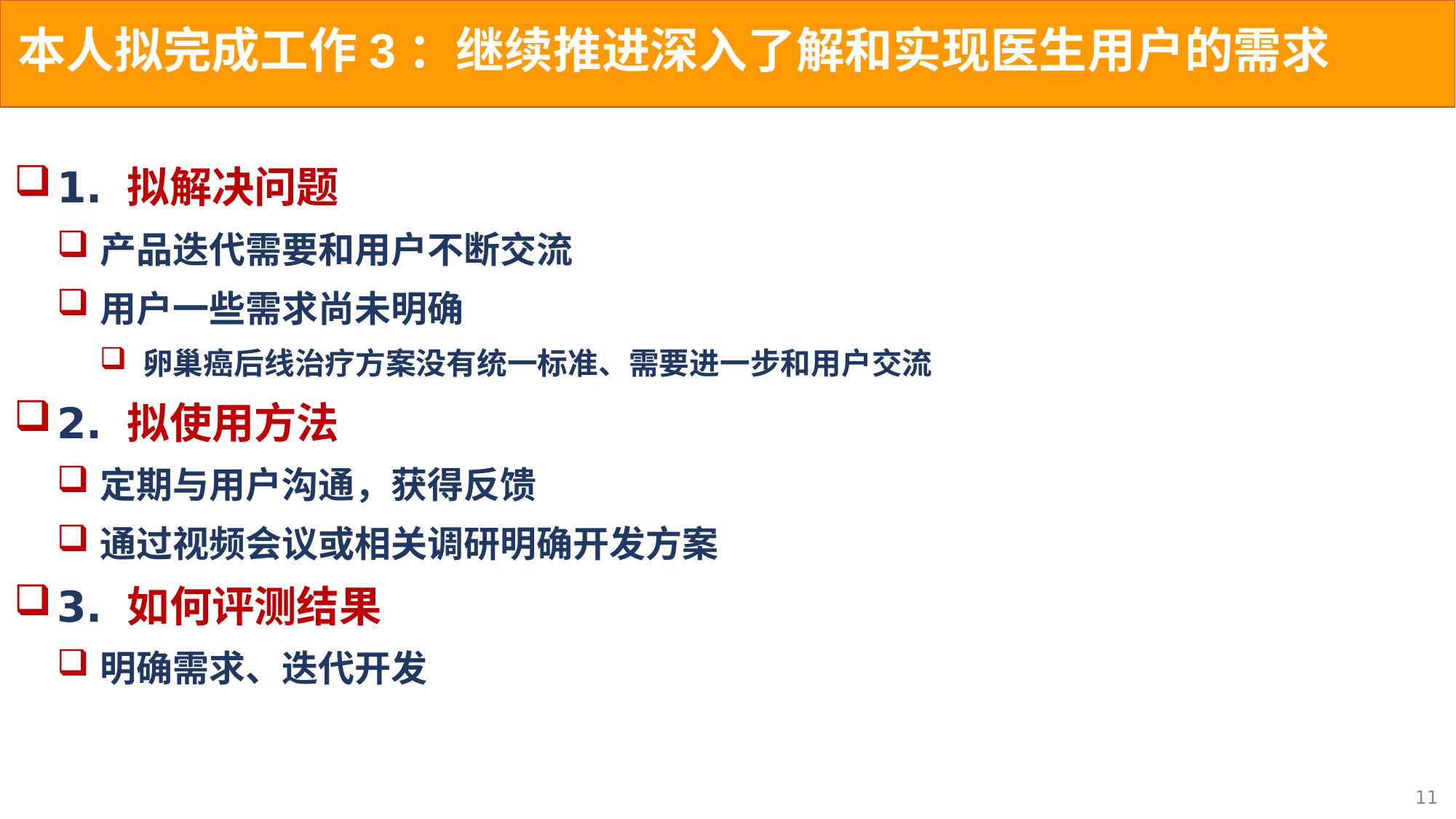

# 本人拟完成工作3：继续推进深入了解和实现医生用户的需求
1. 拟解决问题
产品迭代需要和用户不断交流
用户一些需求尚未明确
卵巢癌后线治疗方案没有统一标准、需要进一步和用户交流
2. 拟使用方法
定期与用户沟通，获得反馈
通过视频会议或相关调研明确开发方案
3. 如何评测结果
明确需求、迭代开发
11